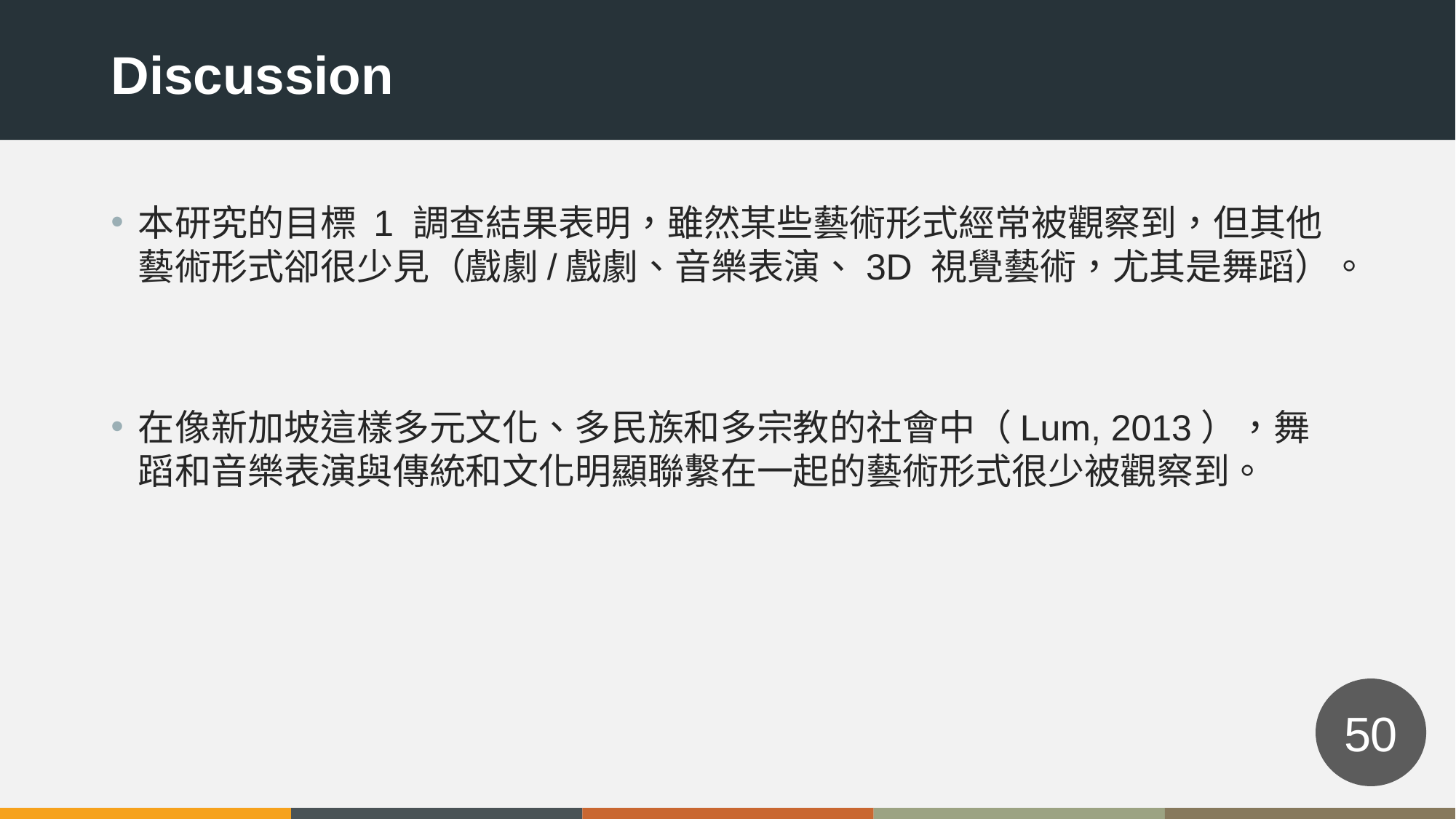

Discussion
本研究的目標 1 調查結果表明，雖然某些藝術形式經常被觀察到，但其他藝術形式卻很少見（戲劇/戲劇、音樂表演、3D 視覺藝術，尤其是舞蹈）。

在像新加坡這樣多元文化、多民族和多宗教的社會中（Lum, 2013），舞蹈和音樂表演與傳統和文化明顯聯繫在一起的藝術形式很少被觀察到。

50